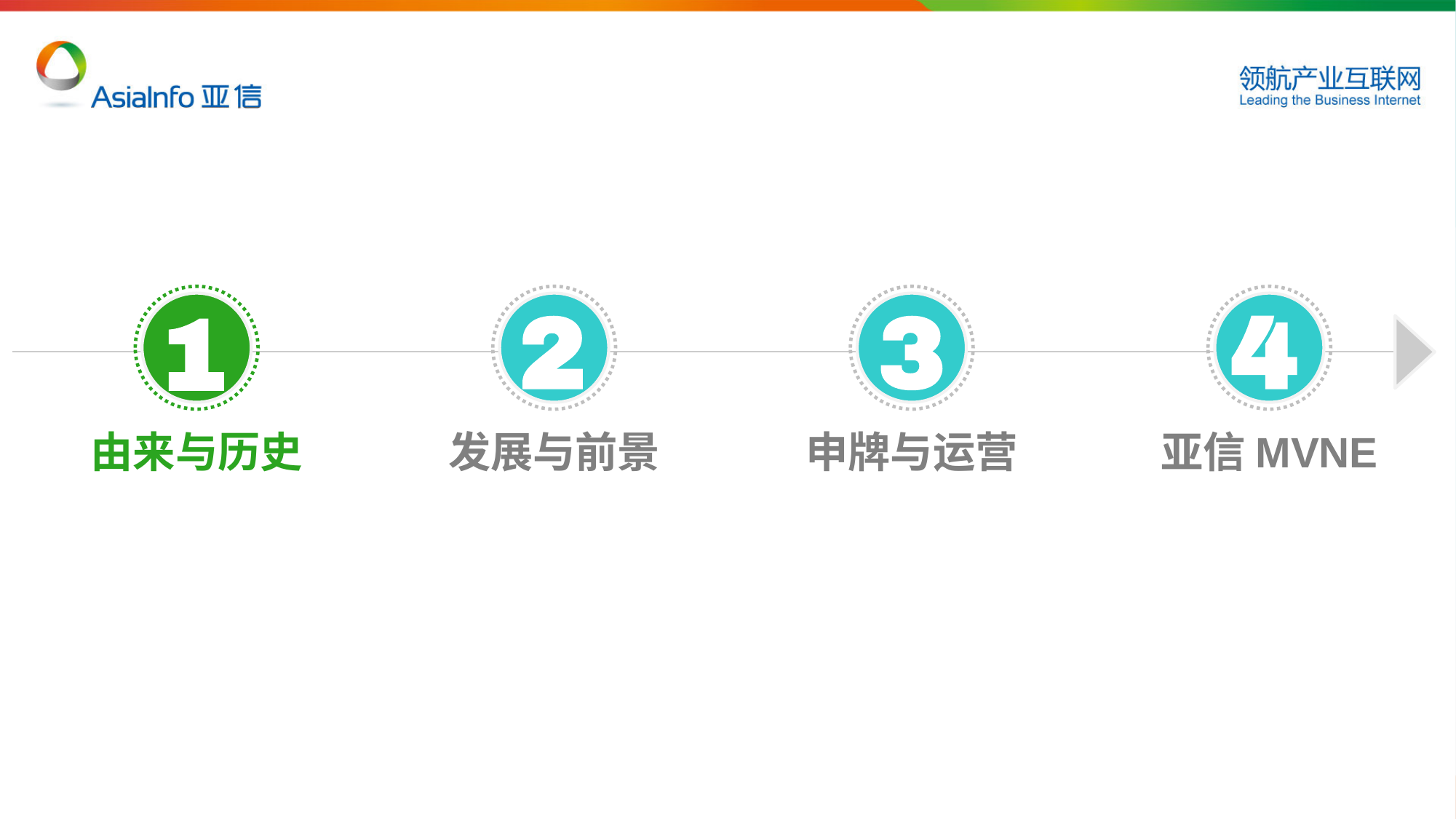

2

发展与前景
3

申牌与运营
4

亚信MVNE
1

由来与历史